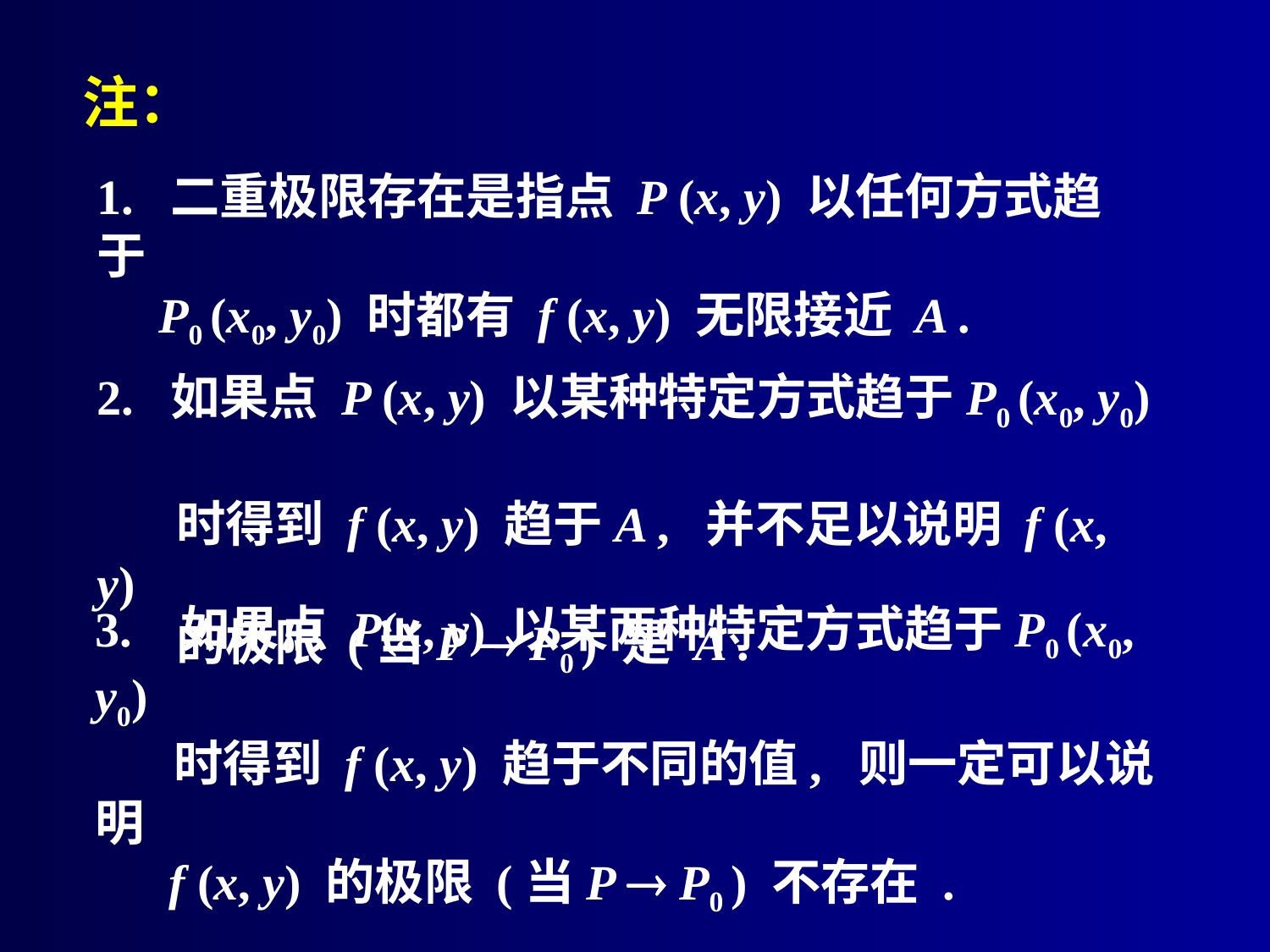

注：
1.  二重极限存在是指点 P (x, y) 以任何方式趋于
     P0 (x0, y0) 时都有 f (x, y) 无限接近 A .
2.  如果点 P (x, y) 以某种特定方式趋于P0 (x0, y0)
      时得到 f (x, y) 趋于A ,  并不足以说明 f (x, y)
      的极限 (当P → P0 ) 是 A .
3.   如果点 P(x, y) 以某两种特定方式趋于P0 (x0, y0)
      时得到 f (x, y) 趋于不同的值,  则一定可以说明
      f (x, y) 的极限 (当P → P0 ) 不存在 .